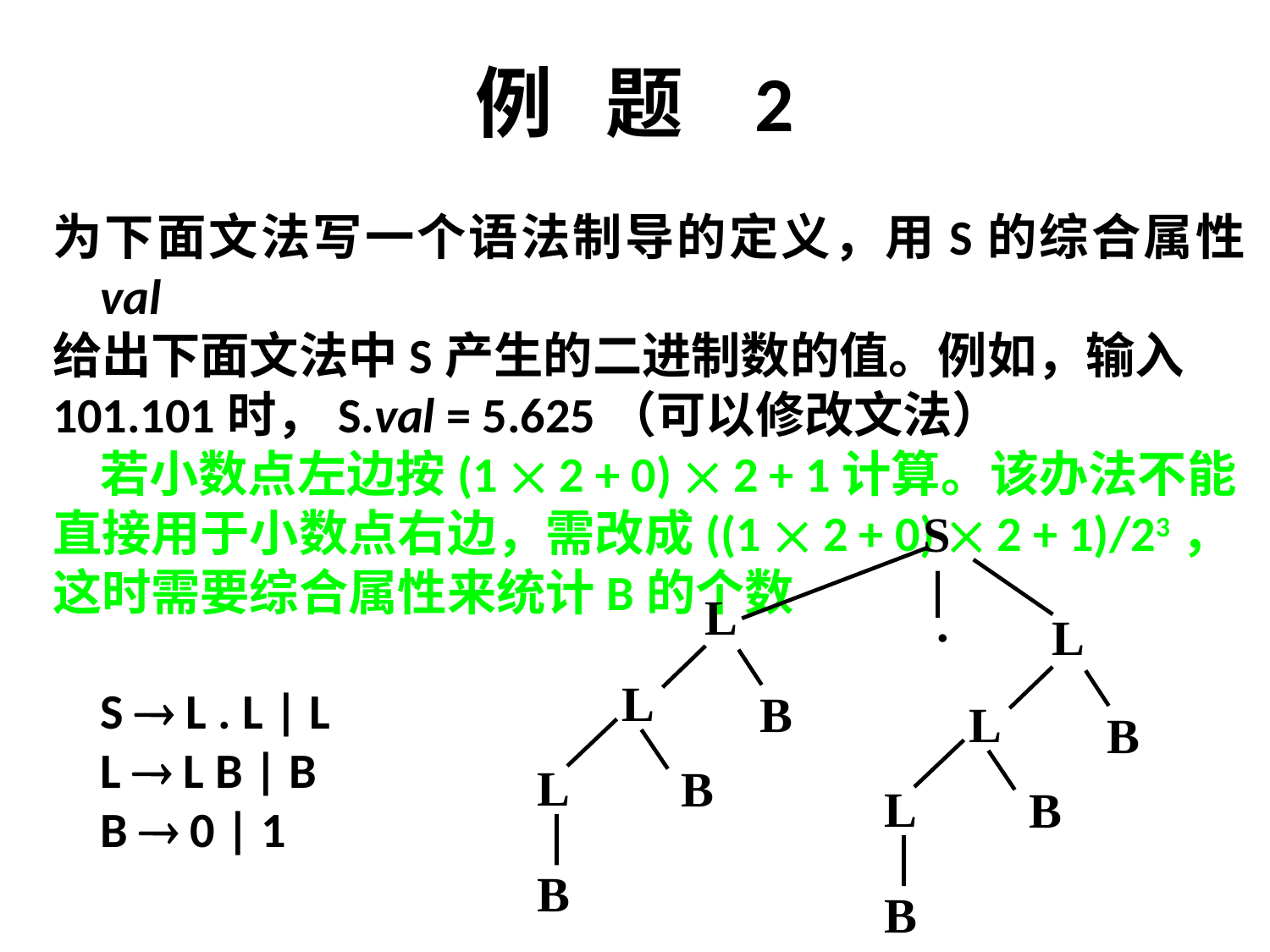

# 例   题   2
为下面文法写一个语法制导的定义，用S的综合属性val
给出下面文法中S产生的二进制数的值。例如，输入
101.101时，S.val = 5.625（可以修改文法）
	若小数点左边按(1 × 2 + 0) × 2 + 1计算。该办法不能
直接用于小数点右边，需改成((1 × 2 + 0) × 2 + 1)/23，
这时需要综合属性来统计B的个数

	S → L . L | L
	L → L B | B
	B → 0 | 1

S

L
.
L

L

B
L
B

L
B
L
B

B
B